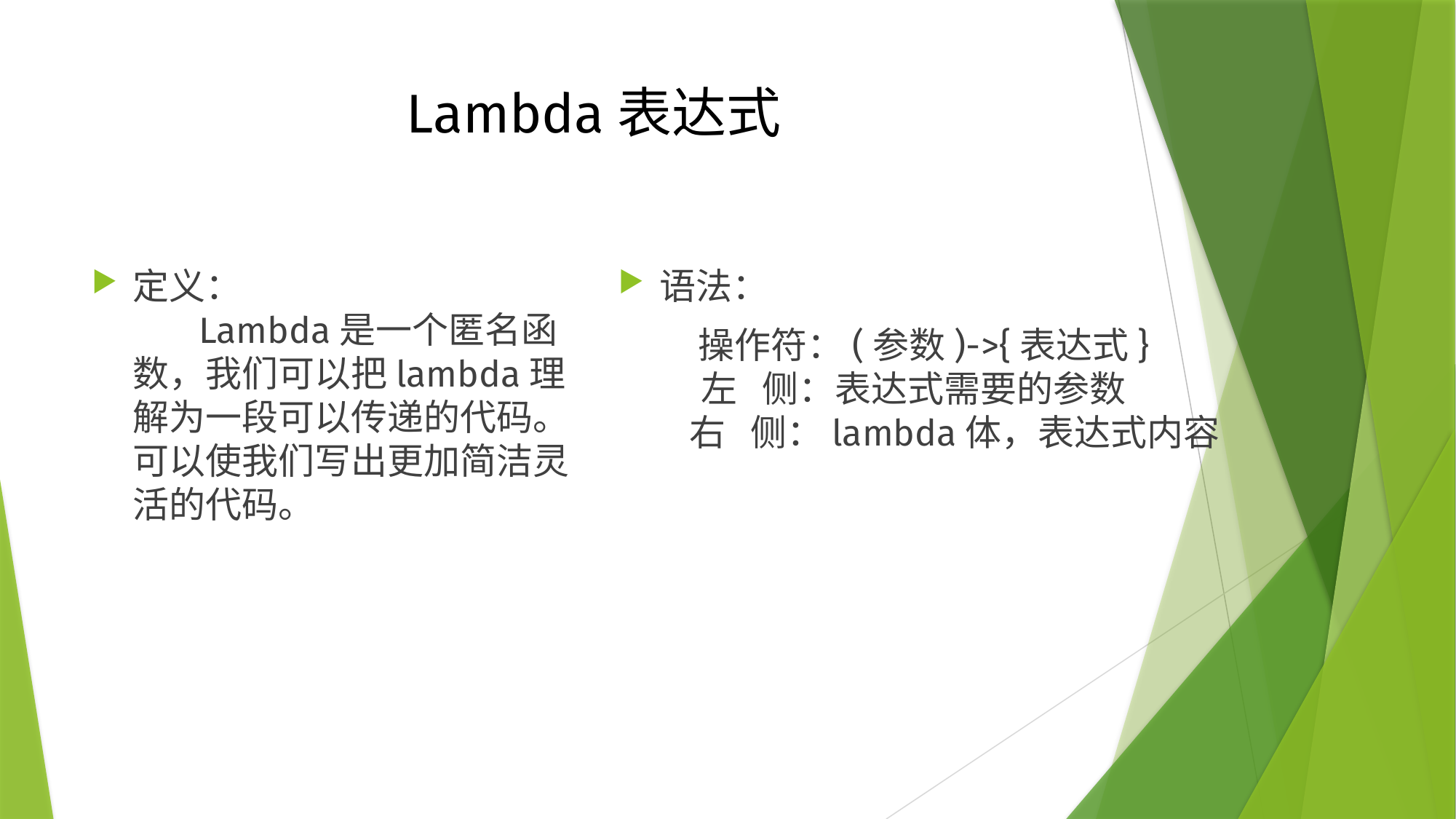

# Lambda表达式
定义：
       Lambda是一个匿名函数，我们可以把lambda理解为一段可以传递的代码。可以使我们写出更加简洁灵活的代码。
语法：
  操作符：(参数)->{表达式}
  左   侧：表达式需要的参数
  右   侧：lambda体，表达式内容